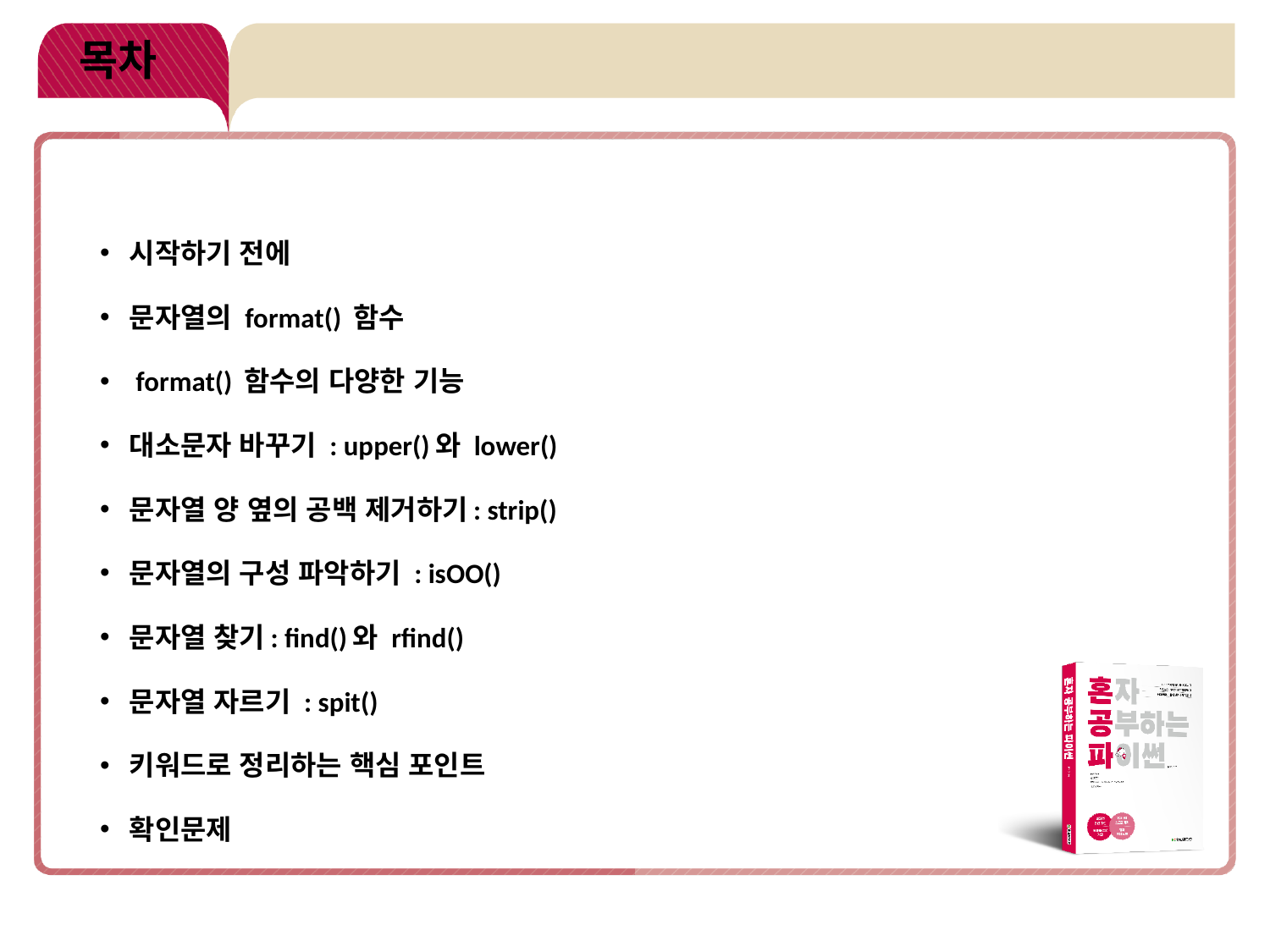

# 목차

시작하기 전에
문자열의 format() 함수
 format() 함수의 다양한 기능
대소문자 바꾸기 : upper()와 lower()
문자열 양 옆의 공백 제거하기: strip()
문자열의 구성 파악하기 : isOO()
문자열 찾기: find()와 rfind()
문자열 자르기 : spit()
키워드로 정리하는 핵심 포인트
확인문제